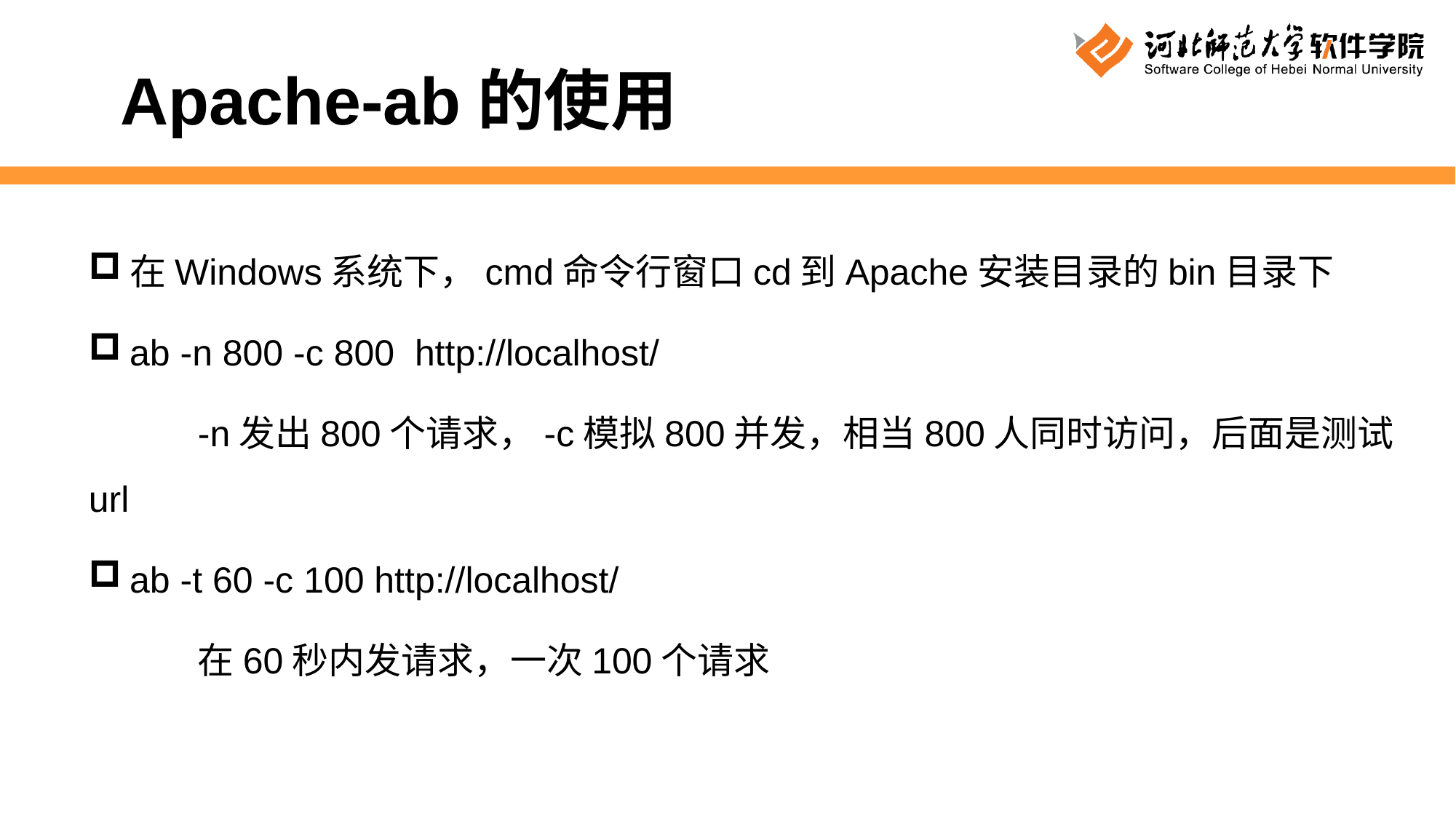

Apache-ab的使用
在Windows系统下，cmd命令行窗口cd到Apache安装目录的bin目录下
ab -n 800 -c 800  http://localhost/
	-n发出800个请求，-c模拟800并发，相当800人同时访问，后面是测试url
ab -t 60 -c 100 http://localhost/
	在60秒内发请求，一次100个请求